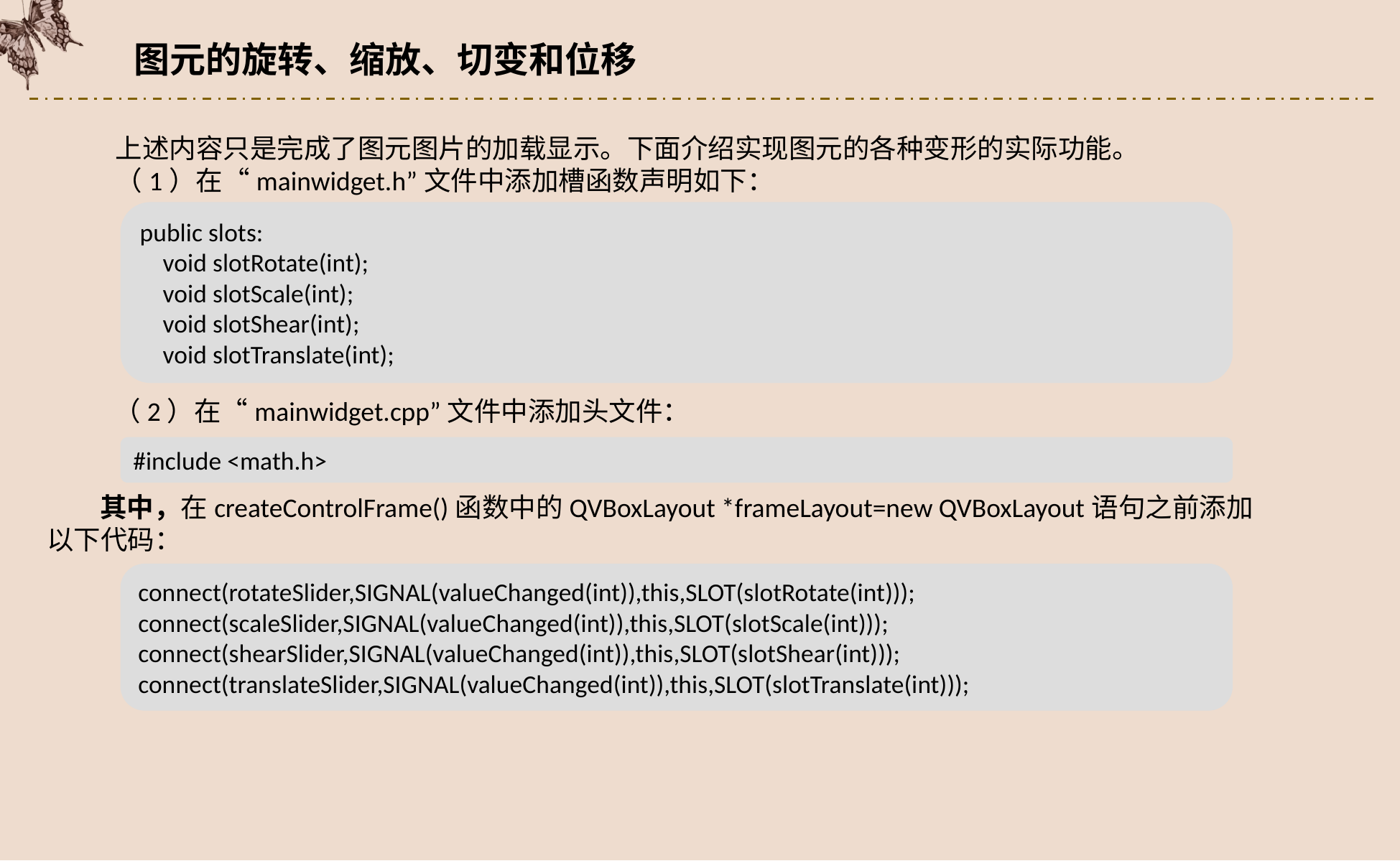

图元的旋转、缩放、切变和位移
上述内容只是完成了图元图片的加载显示。下面介绍实现图元的各种变形的实际功能。
（1）在“mainwidget.h”文件中添加槽函数声明如下：
public slots:
    void slotRotate(int);
    void slotScale(int);
    void slotShear(int);
    void slotTranslate(int);
（2）在“mainwidget.cpp”文件中添加头文件：
#include <math.h>
其中，在createControlFrame()函数中的QVBoxLayout *frameLayout=new QVBoxLayout语句之前添加以下代码：
connect(rotateSlider,SIGNAL(valueChanged(int)),this,SLOT(slotRotate(int)));
connect(scaleSlider,SIGNAL(valueChanged(int)),this,SLOT(slotScale(int)));
connect(shearSlider,SIGNAL(valueChanged(int)),this,SLOT(slotShear(int)));
connect(translateSlider,SIGNAL(valueChanged(int)),this,SLOT(slotTranslate(int)));